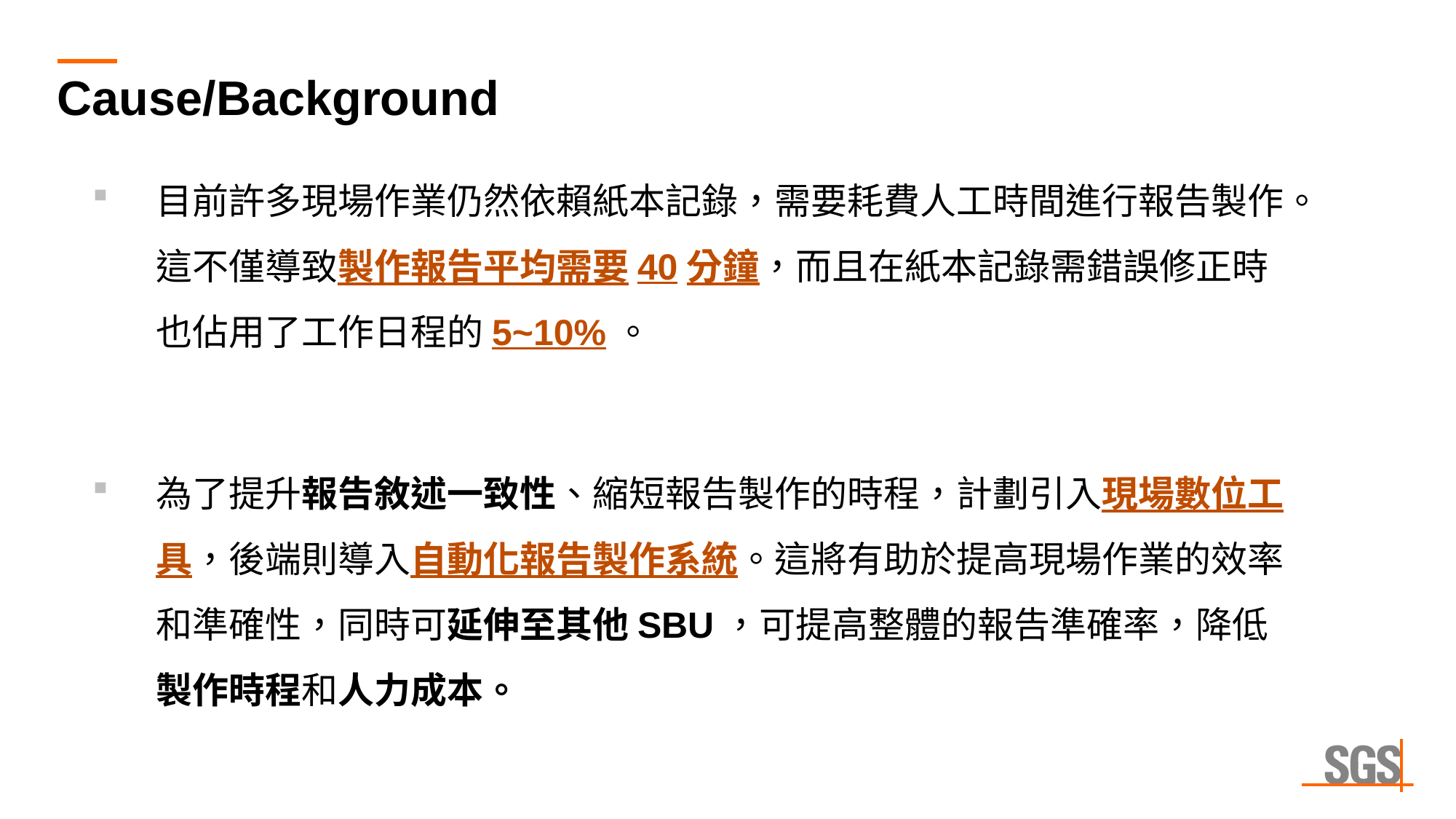

# Cause/Background
目前許多現場作業仍然依賴紙本記錄，需要耗費人工時間進行報告製作。這不僅導致製作報告平均需要40分鐘，而且在紙本記錄需錯誤修正時也佔用了工作日程的5~10%。

為了提升報告敘述一致性、縮短報告製作的時程，計劃引入現場數位工具，後端則導入自動化報告製作系統。這將有助於提高現場作業的效率和準確性，同時可延伸至其他SBU，可提高整體的報告準確率，降低製作時程和人力成本。